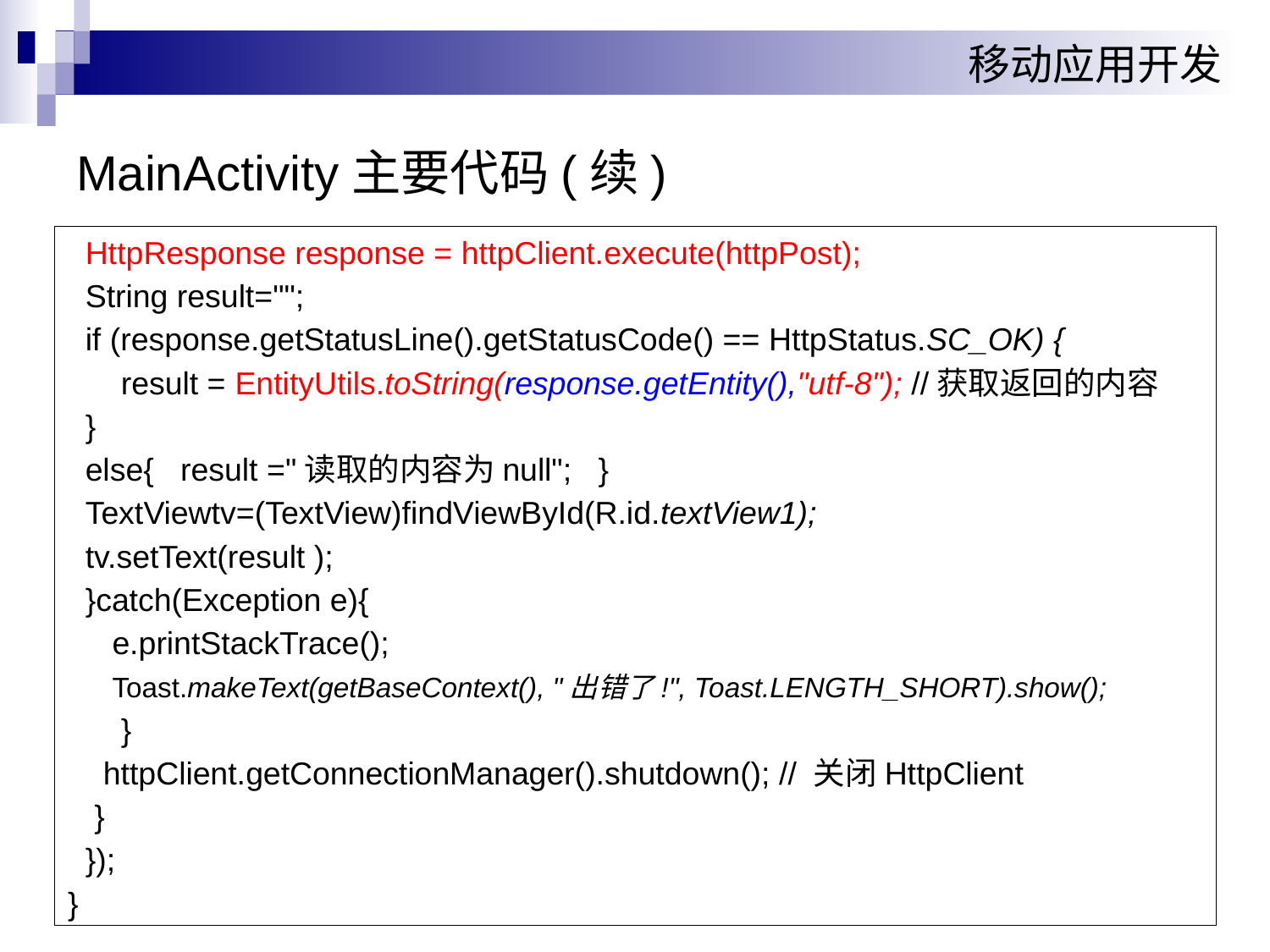

# MainActivity主要代码(续)
  HttpResponse response = httpClient.execute(httpPost);
  String result="";
  if (response.getStatusLine().getStatusCode() == HttpStatus.SC_OK) {
      result = EntityUtils.toString(response.getEntity(),"utf-8"); //获取返回的内容
  }
  else{   result ="读取的内容为null";   }
  TextViewtv=(TextView)findViewById(R.id.textView1);
  tv.setText(result );
  }catch(Exception e){
     e.printStackTrace();
     Toast.makeText(getBaseContext(), "出错了!", Toast.LENGTH_SHORT).show();
      }
    httpClient.getConnectionManager().shutdown(); // 关闭HttpClient
   }
  });
}